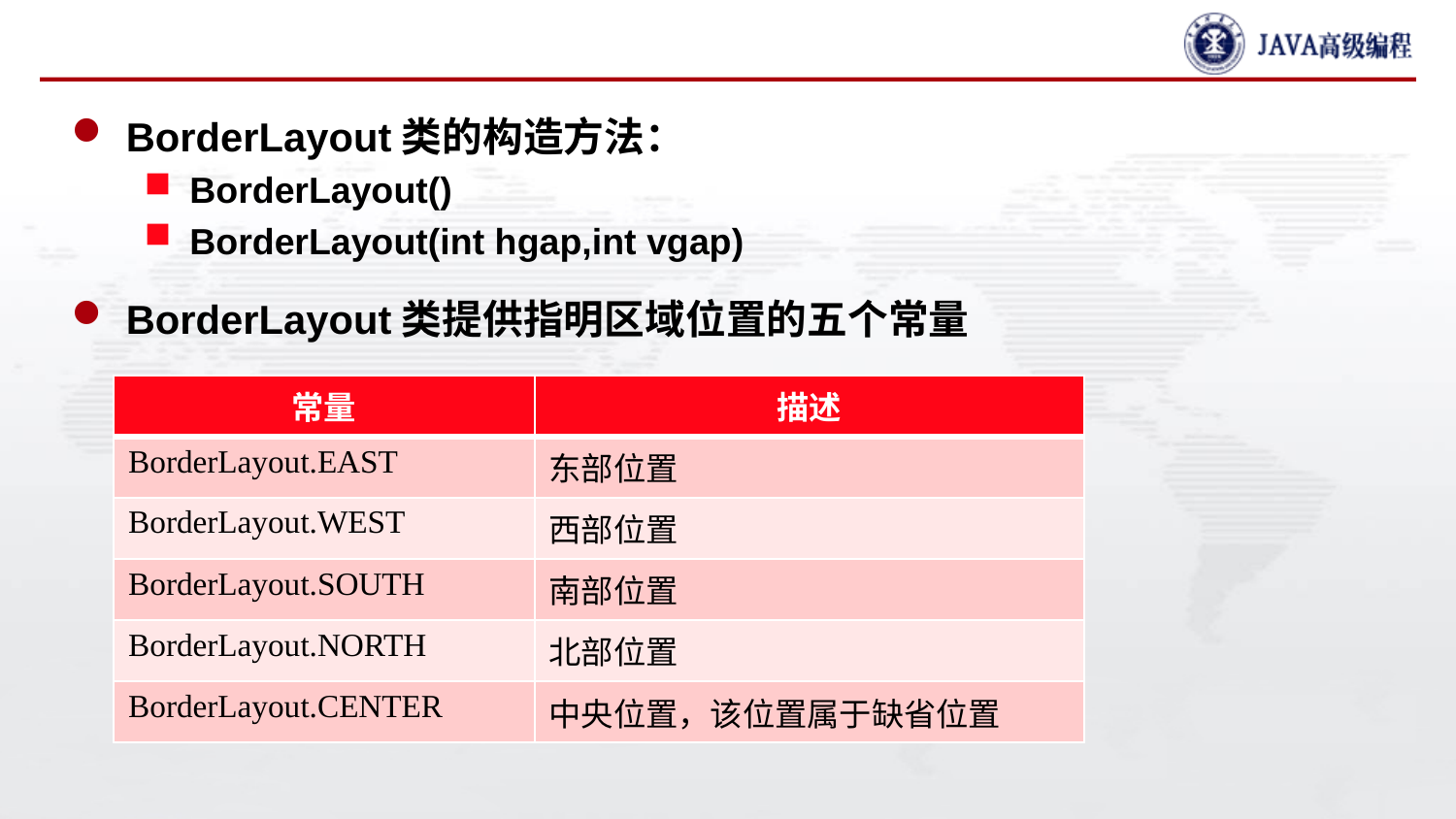

#
BorderLayout类的构造方法：
BorderLayout()
BorderLayout(int hgap,int vgap)
BorderLayout类提供指明区域位置的五个常量
| 常量 | 描述 |
| --- | --- |
| BorderLayout.EAST | 东部位置 |
| BorderLayout.WEST | 西部位置 |
| BorderLayout.SOUTH | 南部位置 |
| BorderLayout.NORTH | 北部位置 |
| BorderLayout.CENTER | 中央位置，该位置属于缺省位置 |